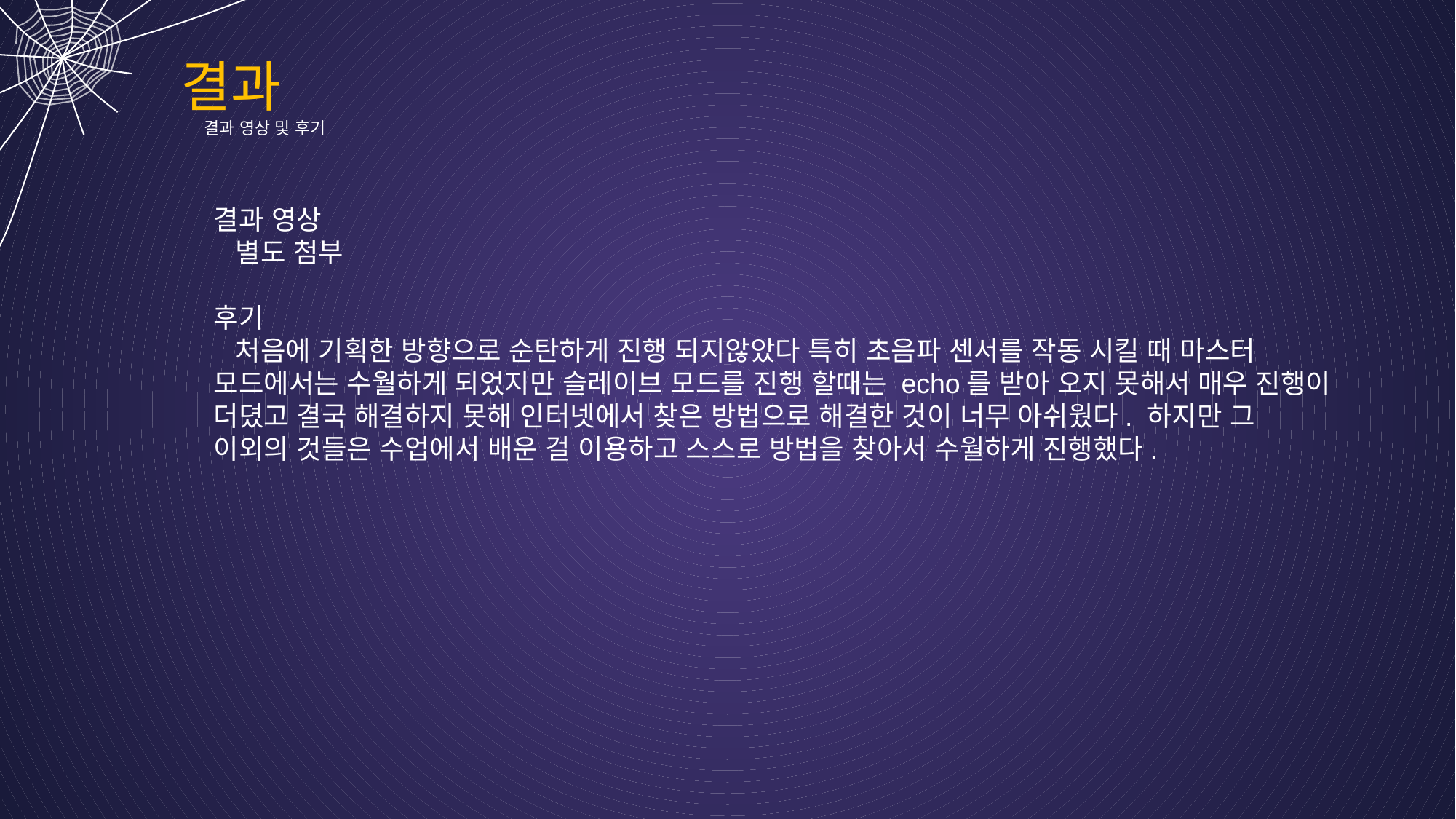

결과
    결과 영상 및 후기
결과 영상
  별도 첨부

후기
  처음에 기획한 방향으로 순탄하게 진행 되지않았다 특히 초음파 센서를 작동 시킬 때 마스터 모드에서는 수월하게 되었지만 슬레이브 모드를 진행 할때는 echo를 받아 오지 못해서 매우 진행이 더뎠고 결국 해결하지 못해 인터넷에서 찾은 방법으로 해결한 것이 너무 아쉬웠다. 하지만 그 이외의 것들은 수업에서 배운 걸 이용하고 스스로 방법을 찾아서 수월하게 진행했다.